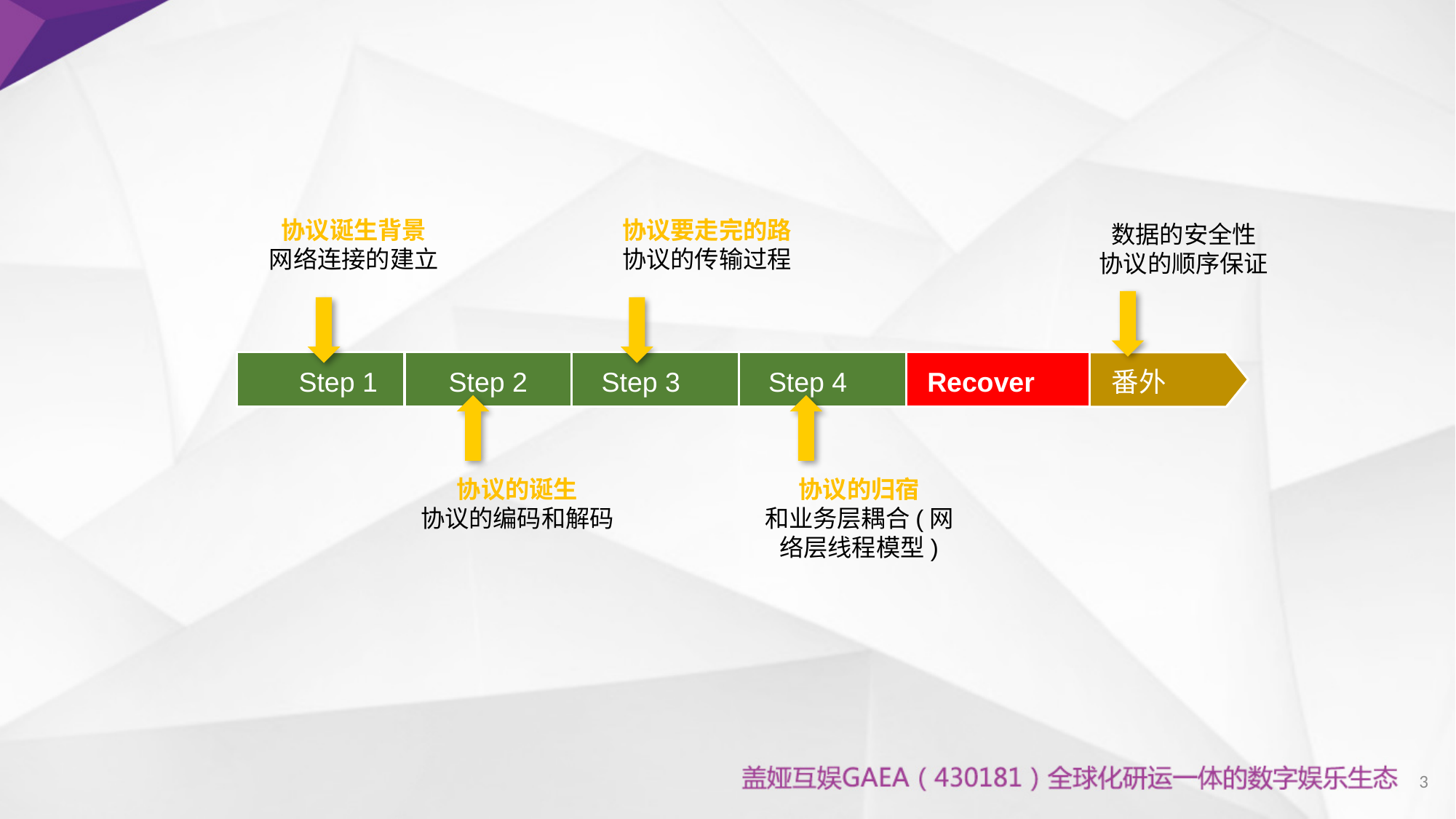

协议要走完的路
协议的传输过程
协议诞生背景
网络连接的建立
数据的安全性
协议的顺序保证

Step 1
Step 2
Step 3
Step 4
Recover
  番外

协议的诞生
协议的编码和解码
协议的归宿
和业务层耦合(网络层线程模型)

3